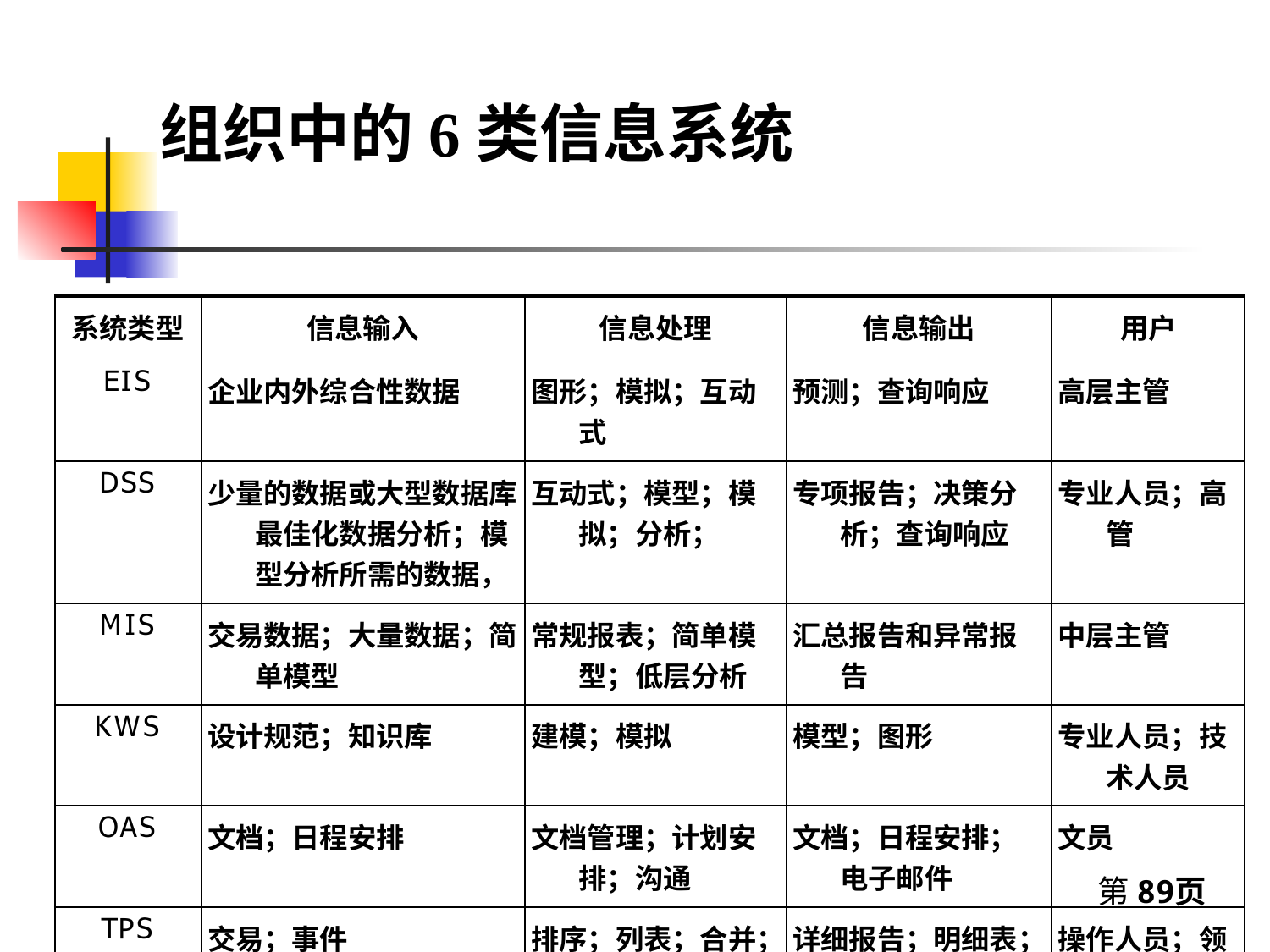

# 组织中的6类信息系统
| 系统类型 | 信息输入 | 信息处理 | 信息输出 | 用户 |
| --- | --- | --- | --- | --- |
| EIS | 企业内外综合性数据 | 图形；模拟；互动式 | 预测；查询响应 | 高层主管 |
| DSS | 少量的数据或大型数据库最佳化数据分析；模型分析所需的数据， | 互动式；模型；模拟；分析； | 专项报告；决策分析；查询响应 | 专业人员；高管 |
| MIS | 交易数据；大量数据；简单模型 | 常规报表；简单模型；低层分析 | 汇总报告和异常报告 | 中层主管 |
| KWS | 设计规范；知识库 | 建模；模拟 | 模型；图形 | 专业人员；技术人员 |
| OAS | 文档；日程安排 | 文档管理；计划安排；沟通 | 文档；日程安排；电子邮件 | 文员 |
| TPS | 交易；事件 | 排序；列表；合并；更新 | 详细报告；明细表；列表 | 操作人员；领班 |